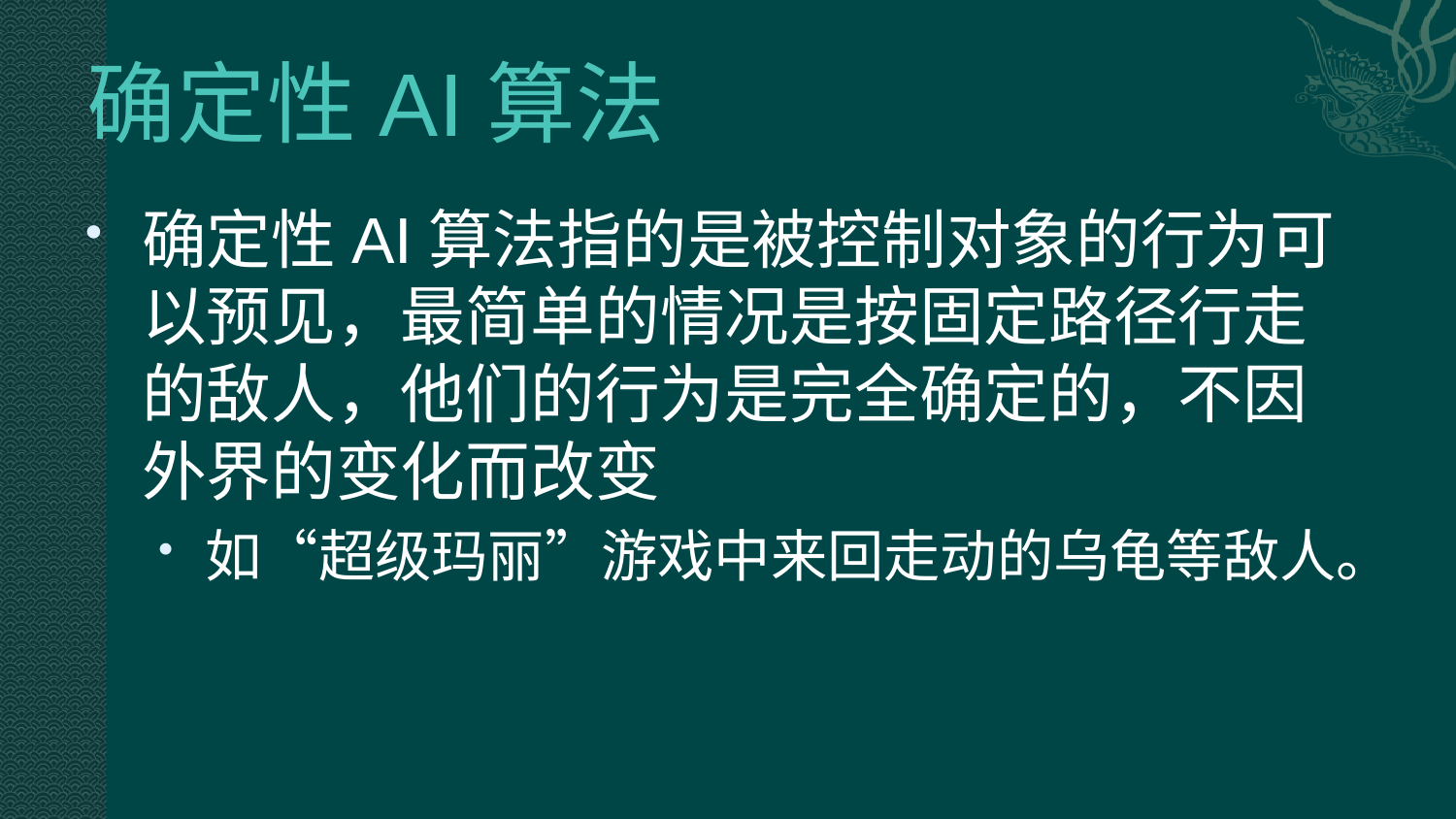

# 确定性AI算法
确定性AI算法指的是被控制对象的行为可以预见，最简单的情况是按固定路径行走的敌人，他们的行为是完全确定的，不因外界的变化而改变
如“超级玛丽”游戏中来回走动的乌龟等敌人。